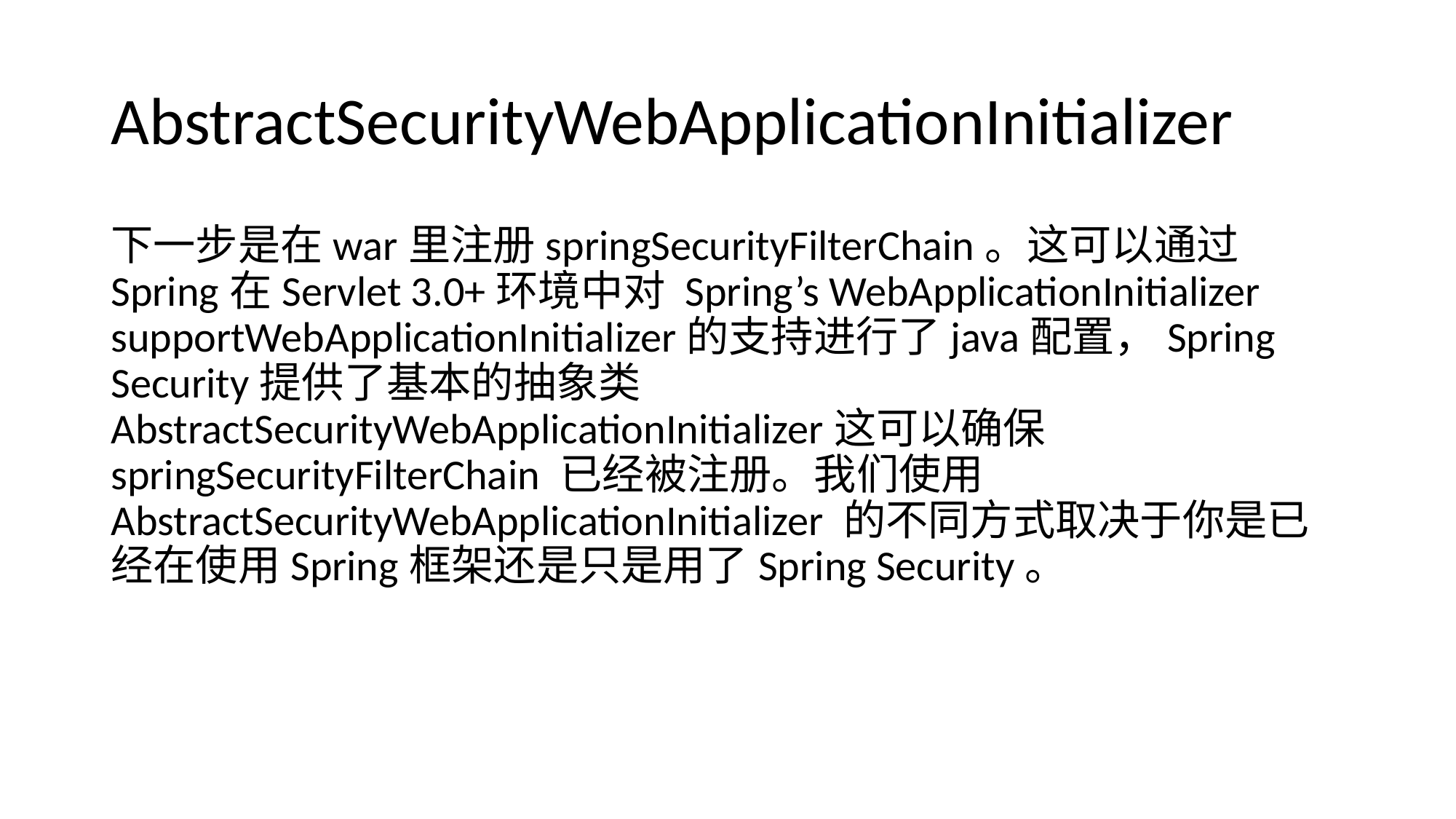

# AbstractSecurityWebApplicationInitializer
下一步是在war里注册springSecurityFilterChain。这可以通过Spring在Servlet 3.0+环境中对 Spring’s WebApplicationInitializer supportWebApplicationInitializer的支持进行了java配置，Spring Security提供了基本的抽象类 AbstractSecurityWebApplicationInitializer这可以确保springSecurityFilterChain 已经被注册。我们使用AbstractSecurityWebApplicationInitializer 的不同方式取决于你是已经在使用Spring框架还是只是用了Spring Security。